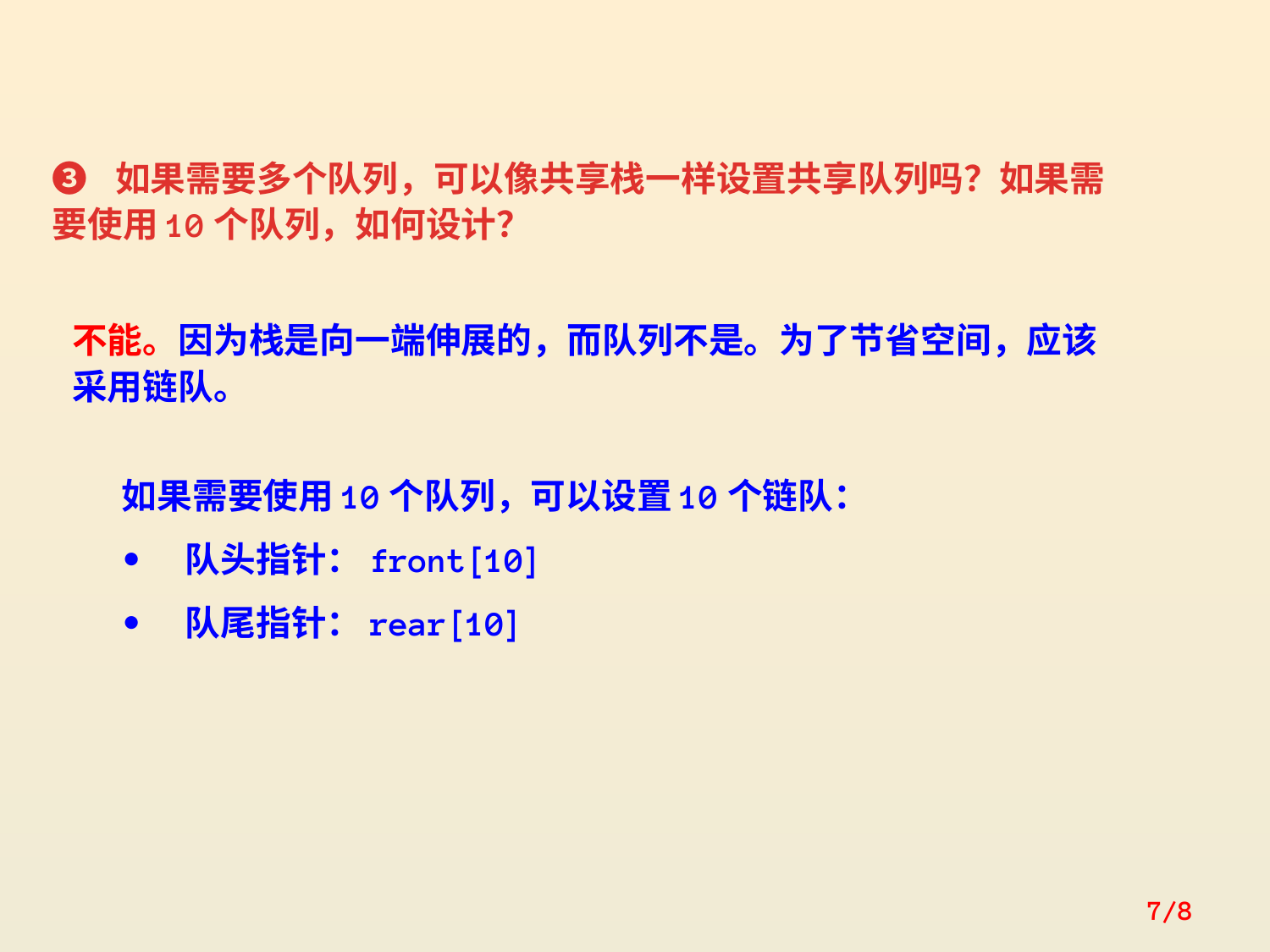

❸ 如果需要多个队列，可以像共享栈一样设置共享队列吗？如果需要使用10个队列，如何设计？
不能。因为栈是向一端伸展的，而队列不是。为了节省空间，应该采用链队。
如果需要使用10个队列，可以设置10个链队：
队头指针：front[10]
队尾指针：rear[10]
7/8